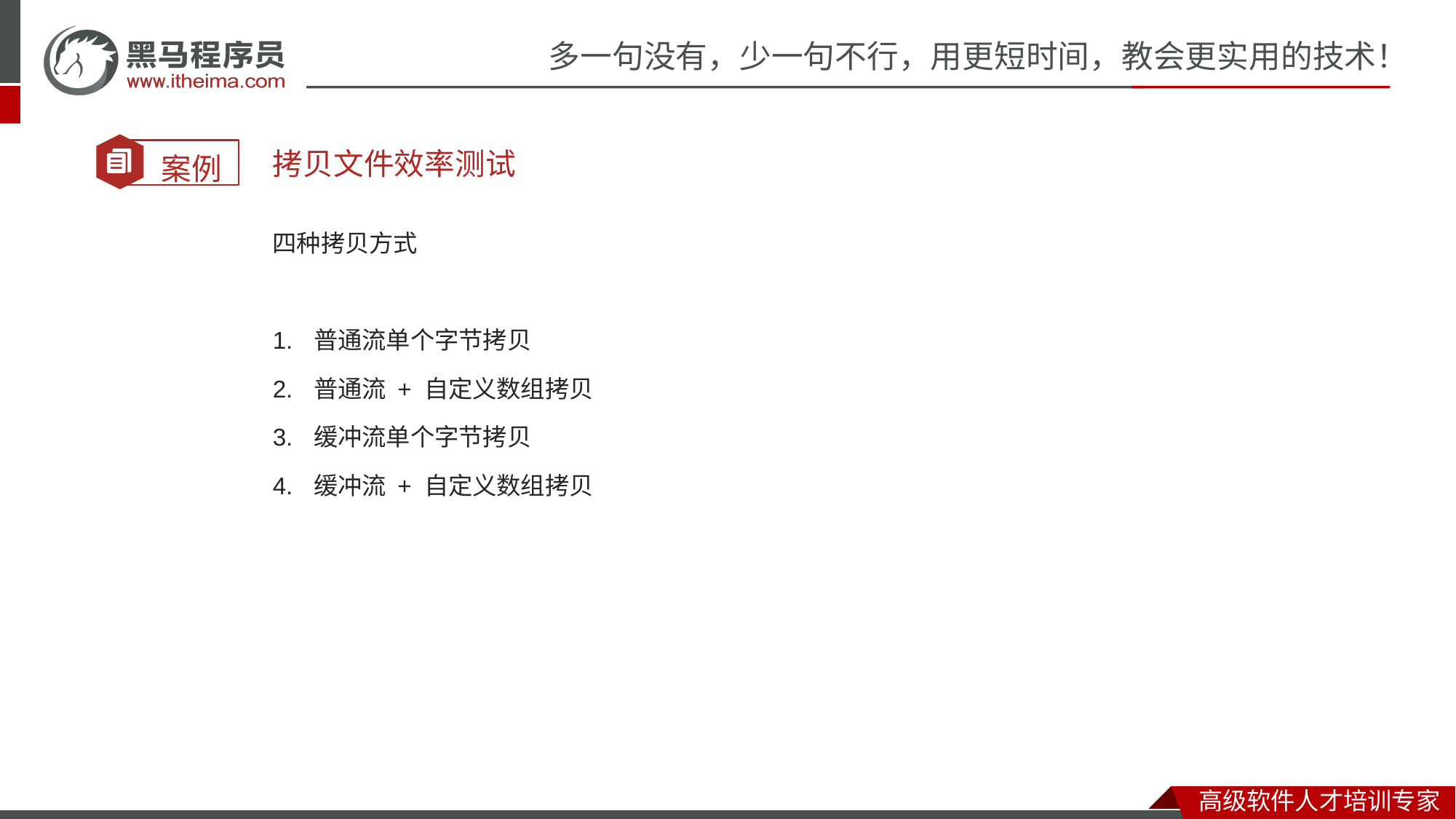

拷贝文件效率测试
四种拷贝方式

普通流单个字节拷贝
普通流 + 自定义数组拷贝
缓冲流单个字节拷贝
缓冲流 + 自定义数组拷贝